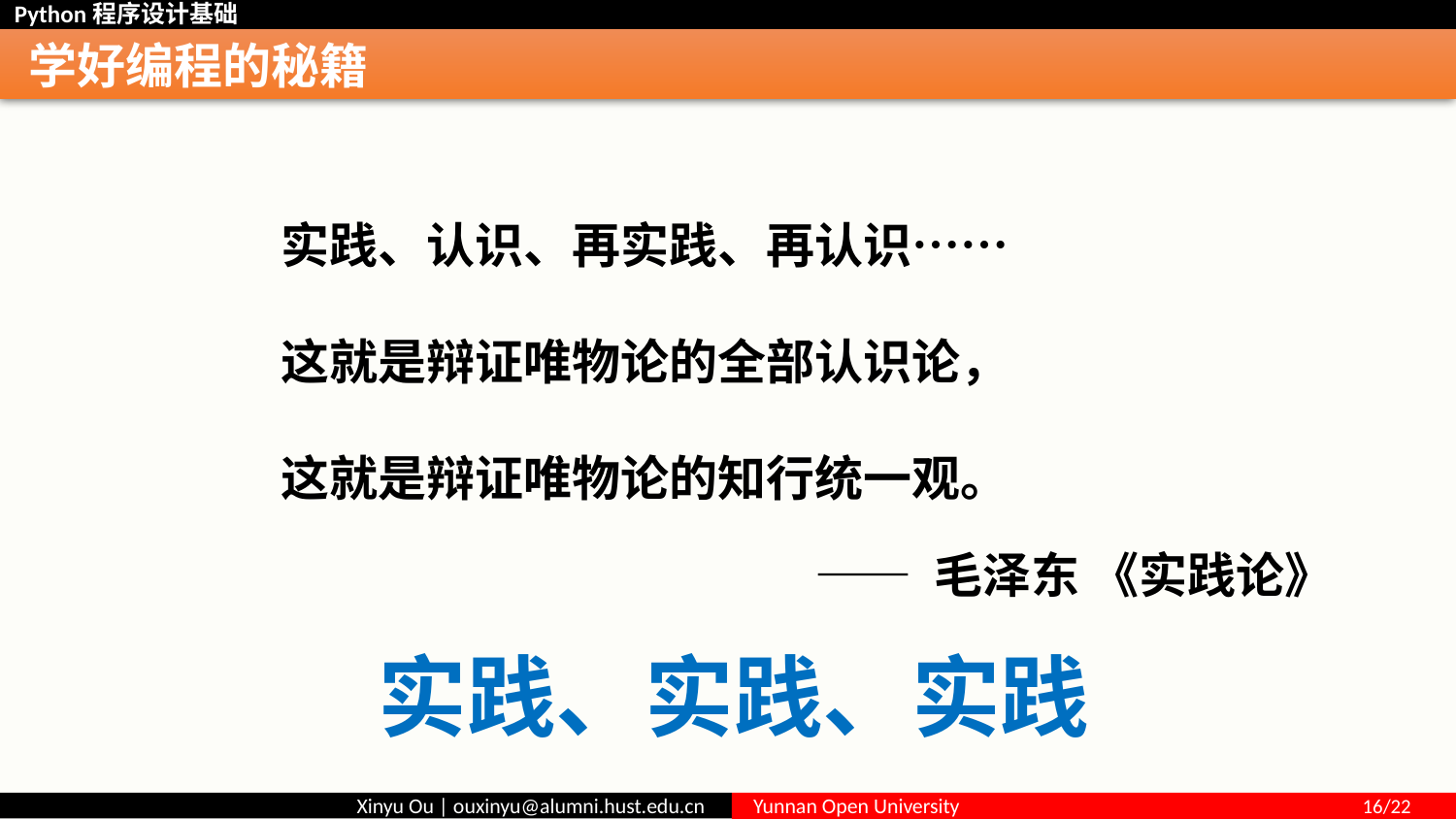

# 学好编程的秘籍
实践、认识、再实践、再认识……
这就是辩证唯物论的全部认识论， 这就是辩证唯物论的知行统一观。
—— 毛泽东 《实践论》
实践、实践、实践